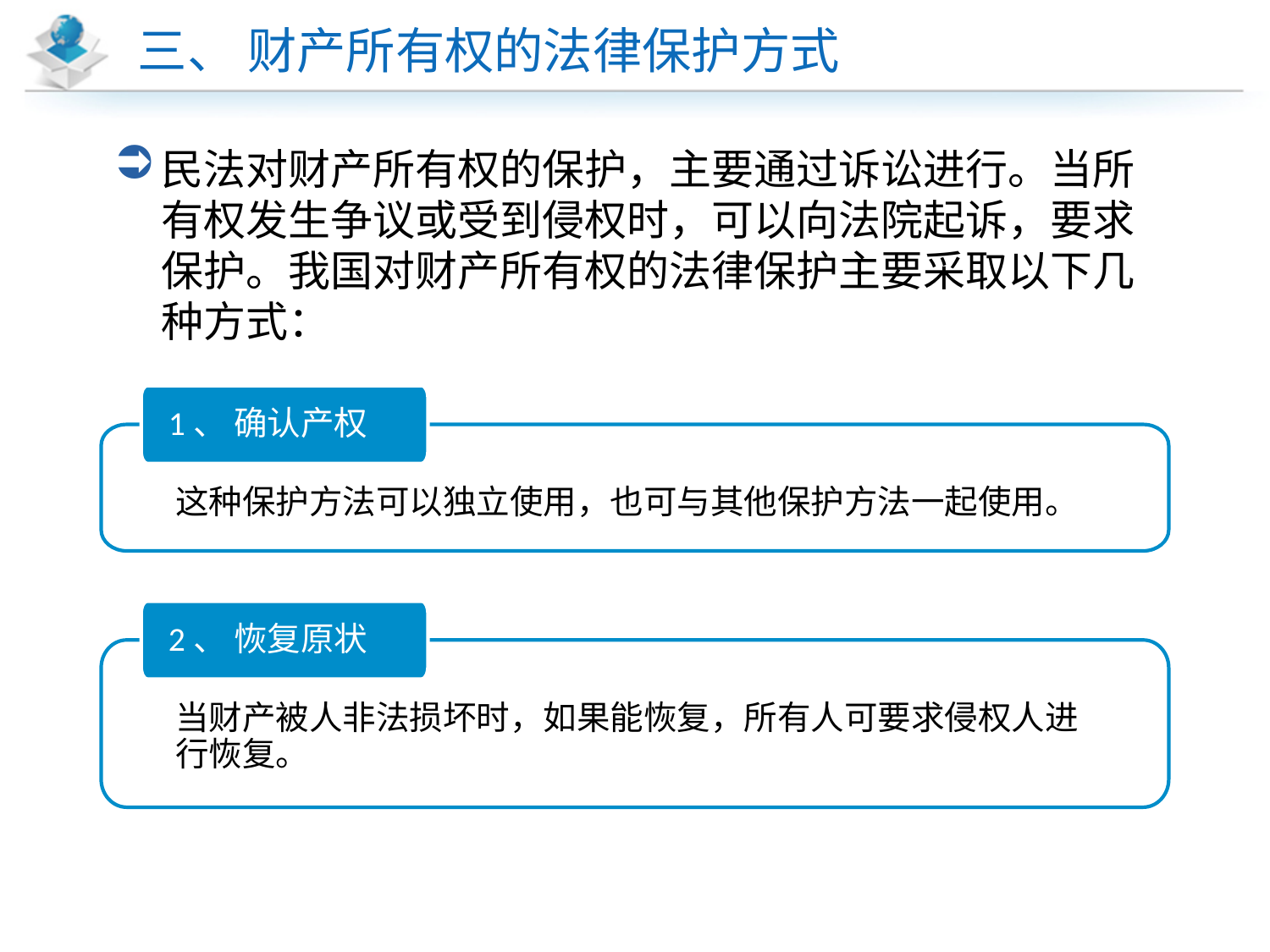

# 三、 财产所有权的法律保护方式
民法对财产所有权的保护，主要通过诉讼进行。当所有权发生争议或受到侵权时，可以向法院起诉，要求保护。我国对财产所有权的法律保护主要采取以下几种方式：
1、 确认产权
这种保护方法可以独立使用，也可与其他保护方法一起使用。
2、 恢复原状
当财产被人非法损坏时，如果能恢复，所有人可要求侵权人进行恢复。